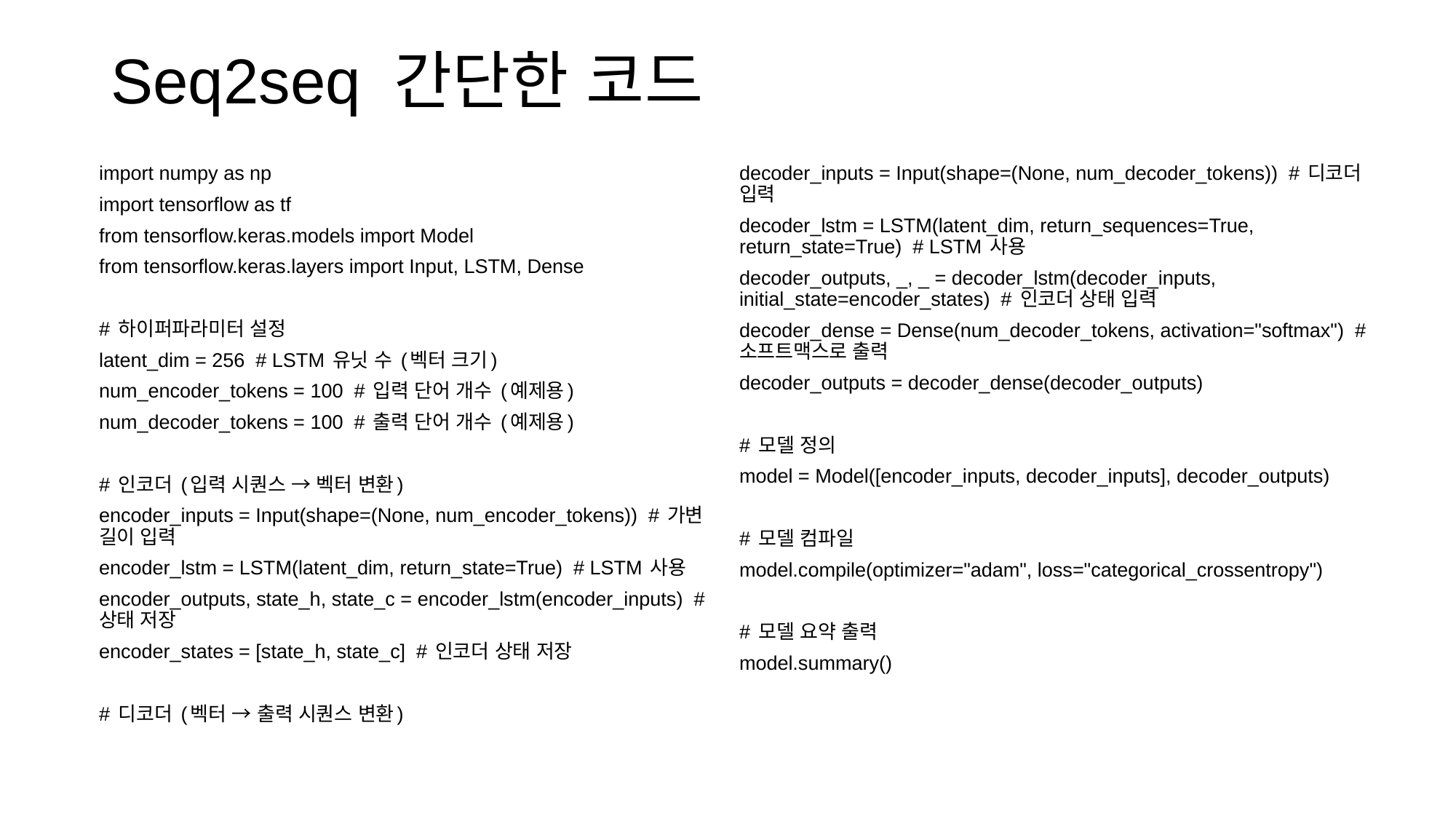

# Seq2seq 간단한 코드
import numpy as np
import tensorflow as tf
from tensorflow.keras.models import Model
from tensorflow.keras.layers import Input, LSTM, Dense

# 하이퍼파라미터 설정
latent_dim = 256  # LSTM 유닛 수 (벡터 크기)
num_encoder_tokens = 100  # 입력 단어 개수 (예제용)
num_decoder_tokens = 100  # 출력 단어 개수 (예제용)

# 인코더 (입력 시퀀스 → 벡터 변환)
encoder_inputs = Input(shape=(None, num_encoder_tokens))  # 가변 길이 입력
encoder_lstm = LSTM(latent_dim, return_state=True)  # LSTM 사용
encoder_outputs, state_h, state_c = encoder_lstm(encoder_inputs)  # 상태 저장
encoder_states = [state_h, state_c]  # 인코더 상태 저장

# 디코더 (벡터 → 출력 시퀀스 변환)
decoder_inputs = Input(shape=(None, num_decoder_tokens))  # 디코더 입력
decoder_lstm = LSTM(latent_dim, return_sequences=True, return_state=True)  # LSTM 사용
decoder_outputs, _, _ = decoder_lstm(decoder_inputs, initial_state=encoder_states)  # 인코더 상태 입력
decoder_dense = Dense(num_decoder_tokens, activation="softmax")  # 소프트맥스로 출력
decoder_outputs = decoder_dense(decoder_outputs)

# 모델 정의
model = Model([encoder_inputs, decoder_inputs], decoder_outputs)

# 모델 컴파일
model.compile(optimizer="adam", loss="categorical_crossentropy")

# 모델 요약 출력
model.summary()